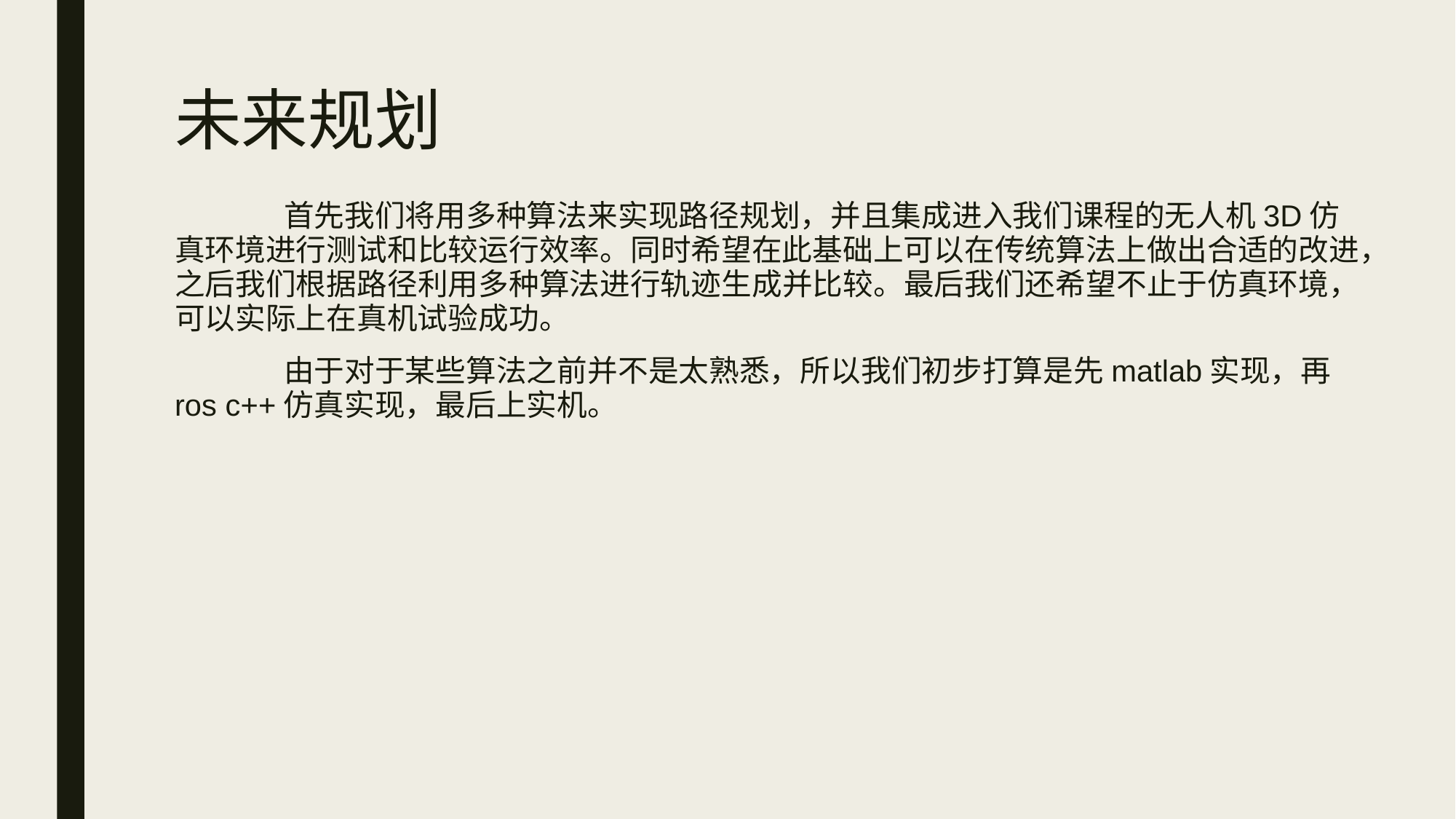

未来规划
	首先我们将用多种算法来实现路径规划，并且集成进入我们课程的无人机3D仿真环境进行测试和比较运行效率。同时希望在此基础上可以在传统算法上做出合适的改进，之后我们根据路径利用多种算法进行轨迹生成并比较。最后我们还希望不止于仿真环境，可以实际上在真机试验成功。
	由于对于某些算法之前并不是太熟悉，所以我们初步打算是先matlab实现，再ros c++仿真实现，最后上实机。